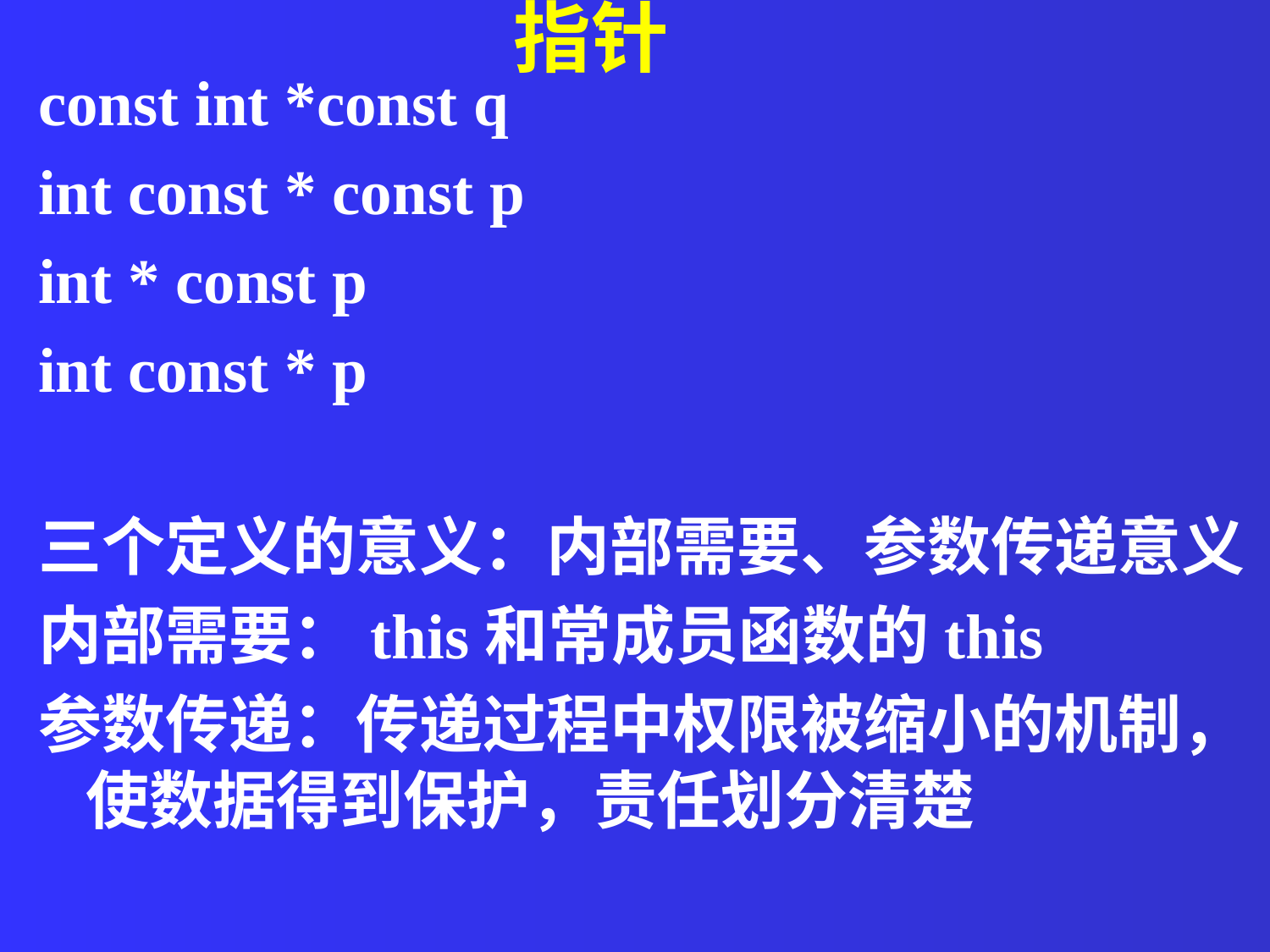

指针
const int *const q
int const * const p
int * const p
int const * p

三个定义的意义：内部需要、参数传递意义
内部需要：this和常成员函数的this
参数传递：传递过程中权限被缩小的机制，使数据得到保护，责任划分清楚